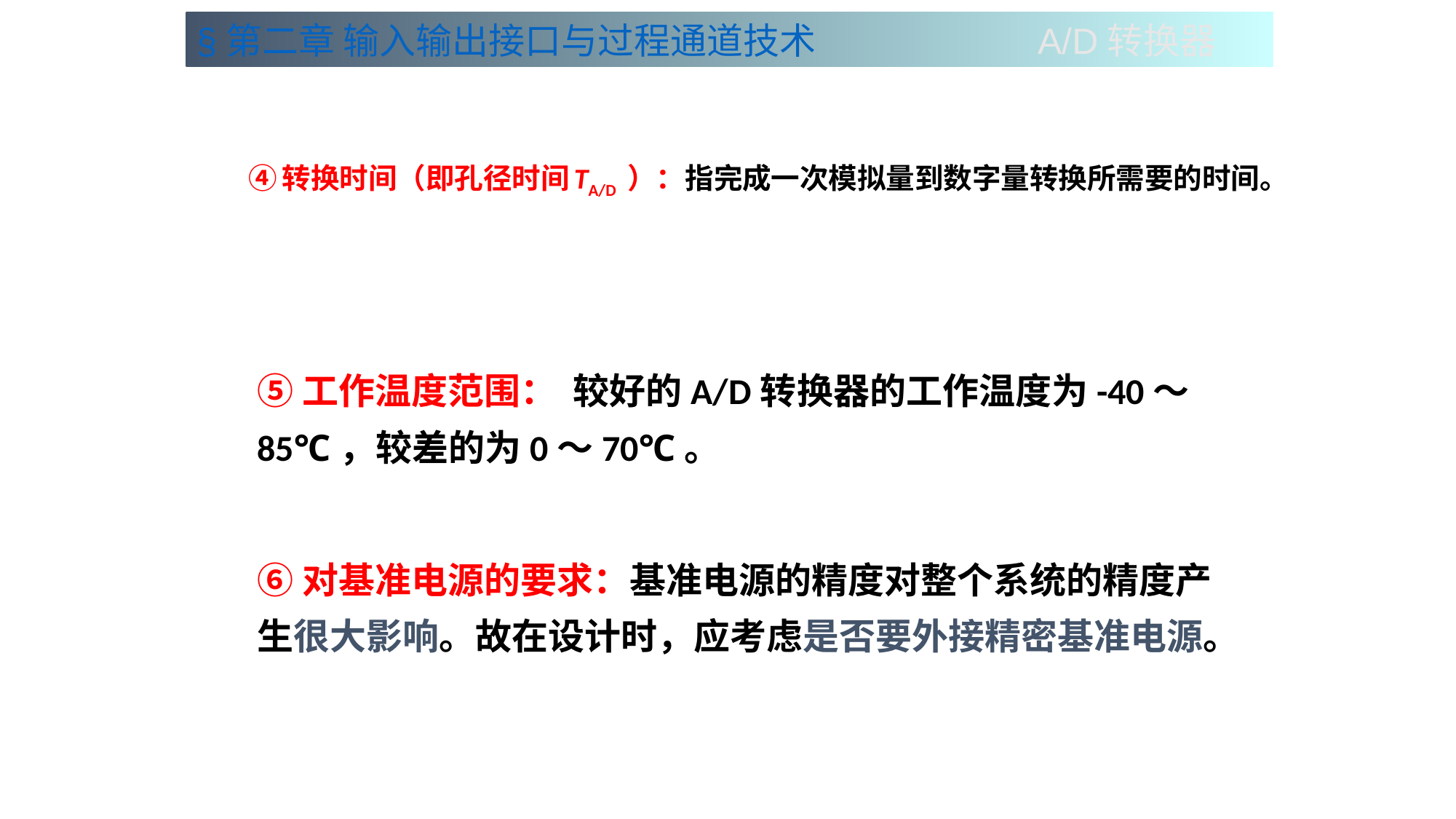

§第二章 输入输出接口与过程通道技术                          A/D转换器
④转换时间（即孔径时间TA/D ）：指完成一次模拟量到数字量转换所需要的时间。
⑤工作温度范围：  较好的A/D转换器的工作温度为-40～85℃，较差的为0～70℃。
⑥对基准电源的要求：基准电源的精度对整个系统的精度产生很大影响。故在设计时，应考虑是否要外接精密基准电源。